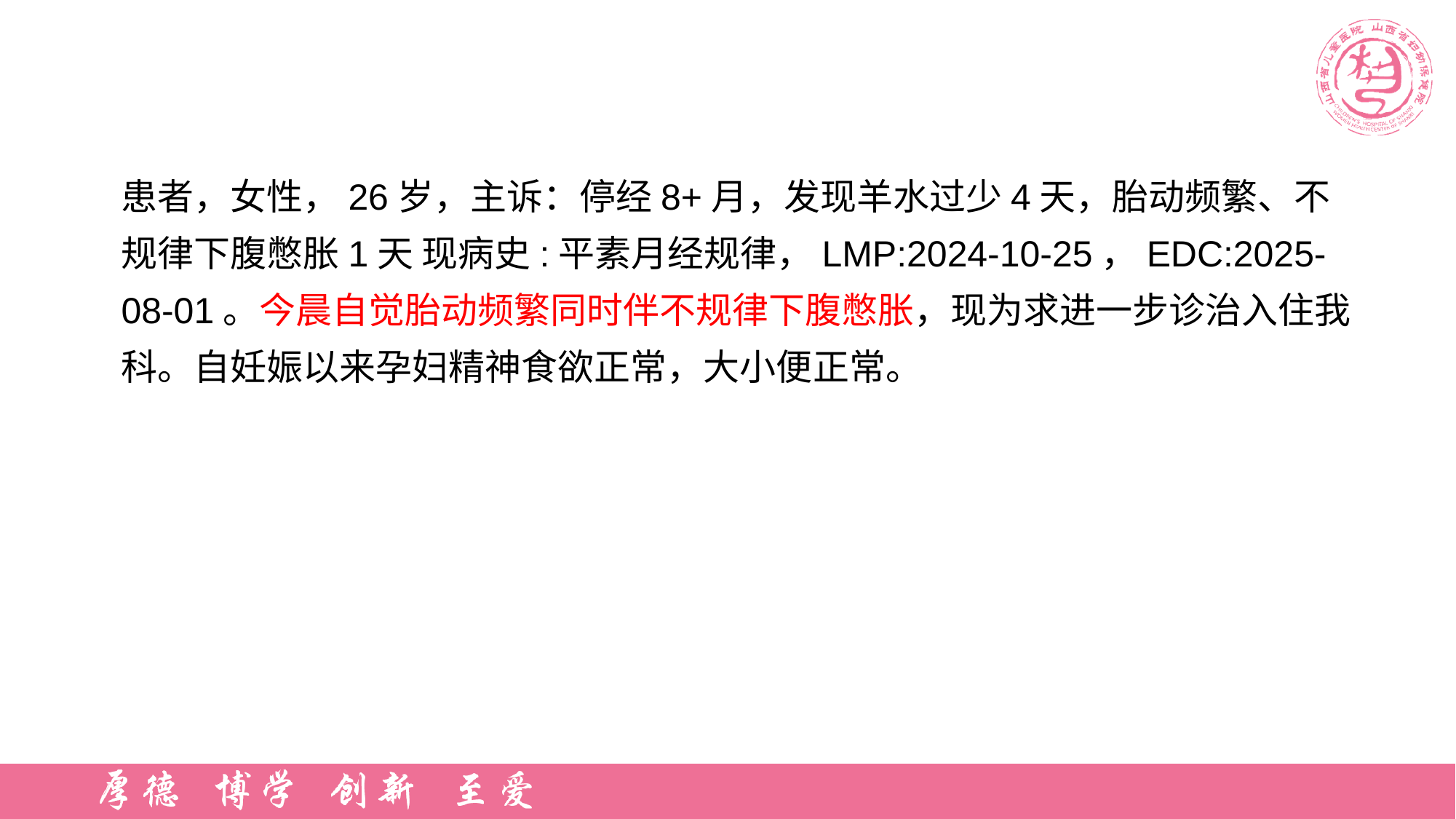

患者，女性，26岁，主诉：停经8+月，发现羊水过少4天，胎动频繁、不规律下腹憋胀1天 现病史:平素月经规律，LMP:2024-10-25，EDC:2025-08-01。今晨自觉胎动频繁同时伴不规律下腹憋胀，现为求进一步诊治入住我科。自妊娠以来孕妇精神食欲正常，大小便正常。